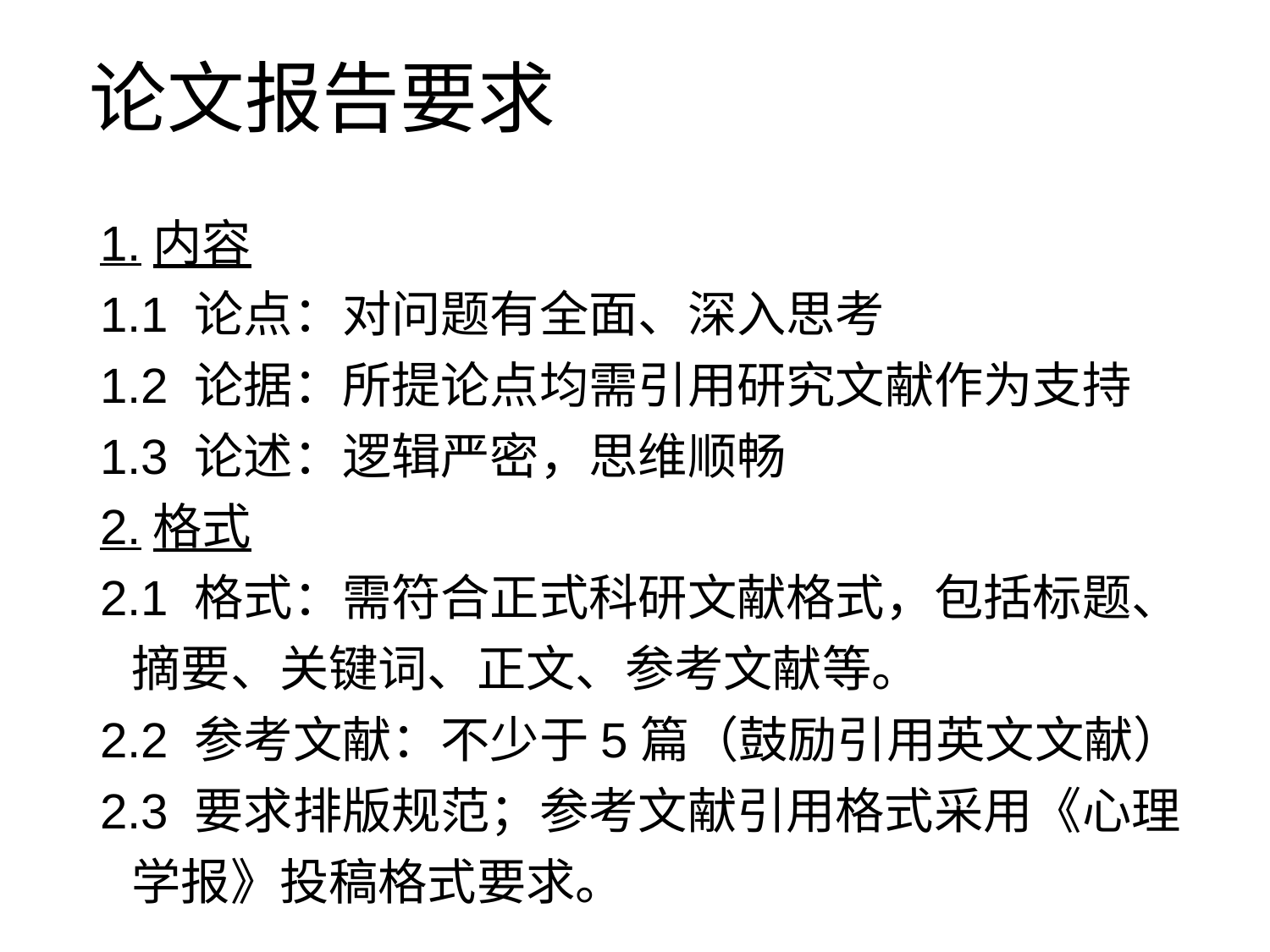

# 论文报告要求
1.内容
1.1 论点：对问题有全面、深入思考
1.2 论据：所提论点均需引用研究文献作为支持
1.3 论述：逻辑严密，思维顺畅
2.格式
2.1 格式：需符合正式科研文献格式，包括标题、摘要、关键词、正文、参考文献等。
2.2 参考文献：不少于5篇（鼓励引用英文文献）
2.3 要求排版规范；参考文献引用格式采用《心理学报》投稿格式要求。